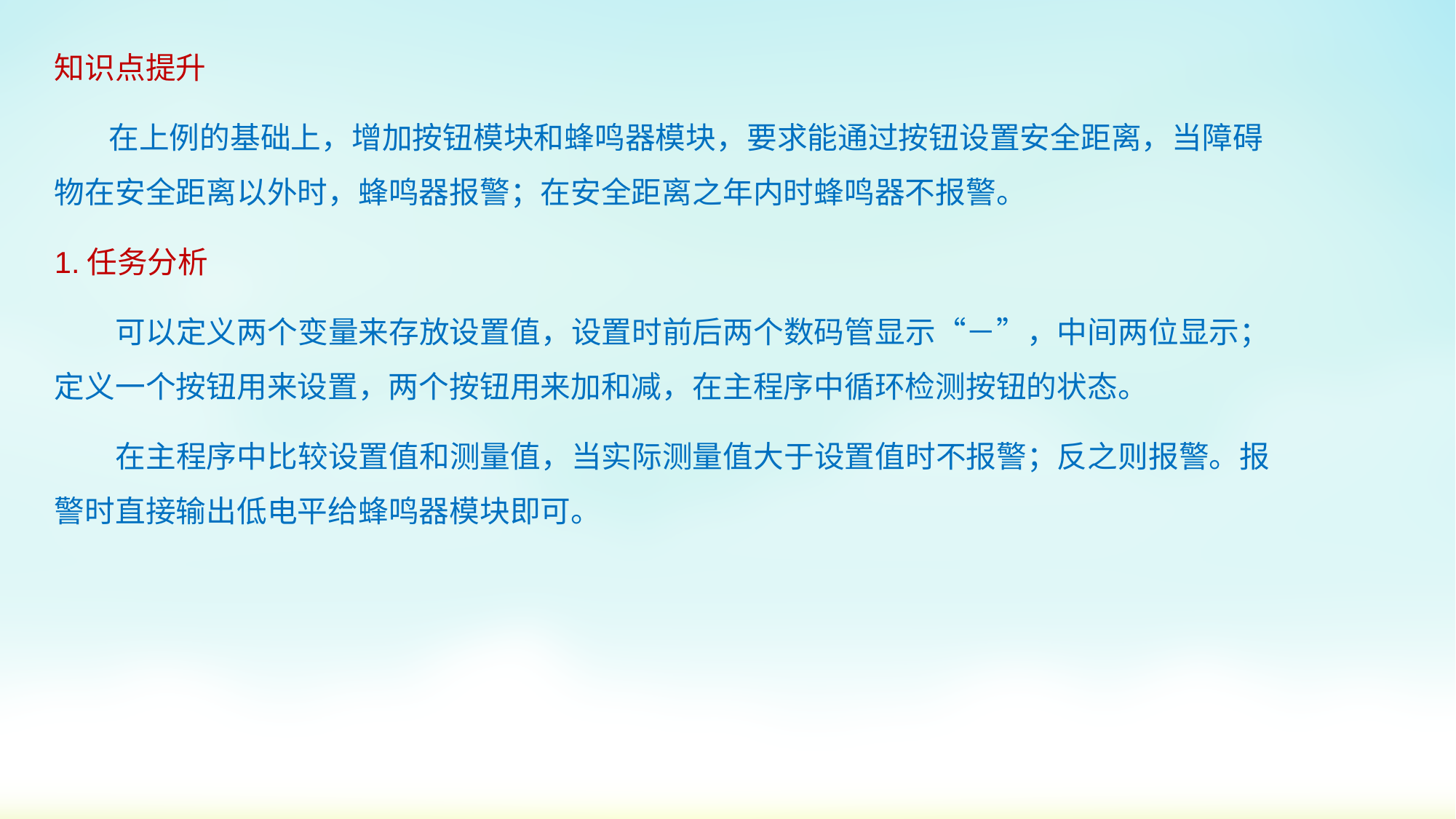

知识点提升
       在上例的基础上，增加按钮模块和蜂鸣器模块，要求能通过按钮设置安全距离，当障碍物在安全距离以外时，蜂鸣器报警；在安全距离之年内时蜂鸣器不报警。
1.任务分析
        可以定义两个变量来存放设置值，设置时前后两个数码管显示“－”，中间两位显示；定义一个按钮用来设置，两个按钮用来加和减，在主程序中循环检测按钮的状态。
        在主程序中比较设置值和测量值，当实际测量值大于设置值时不报警；反之则报警。报警时直接输出低电平给蜂鸣器模块即可。